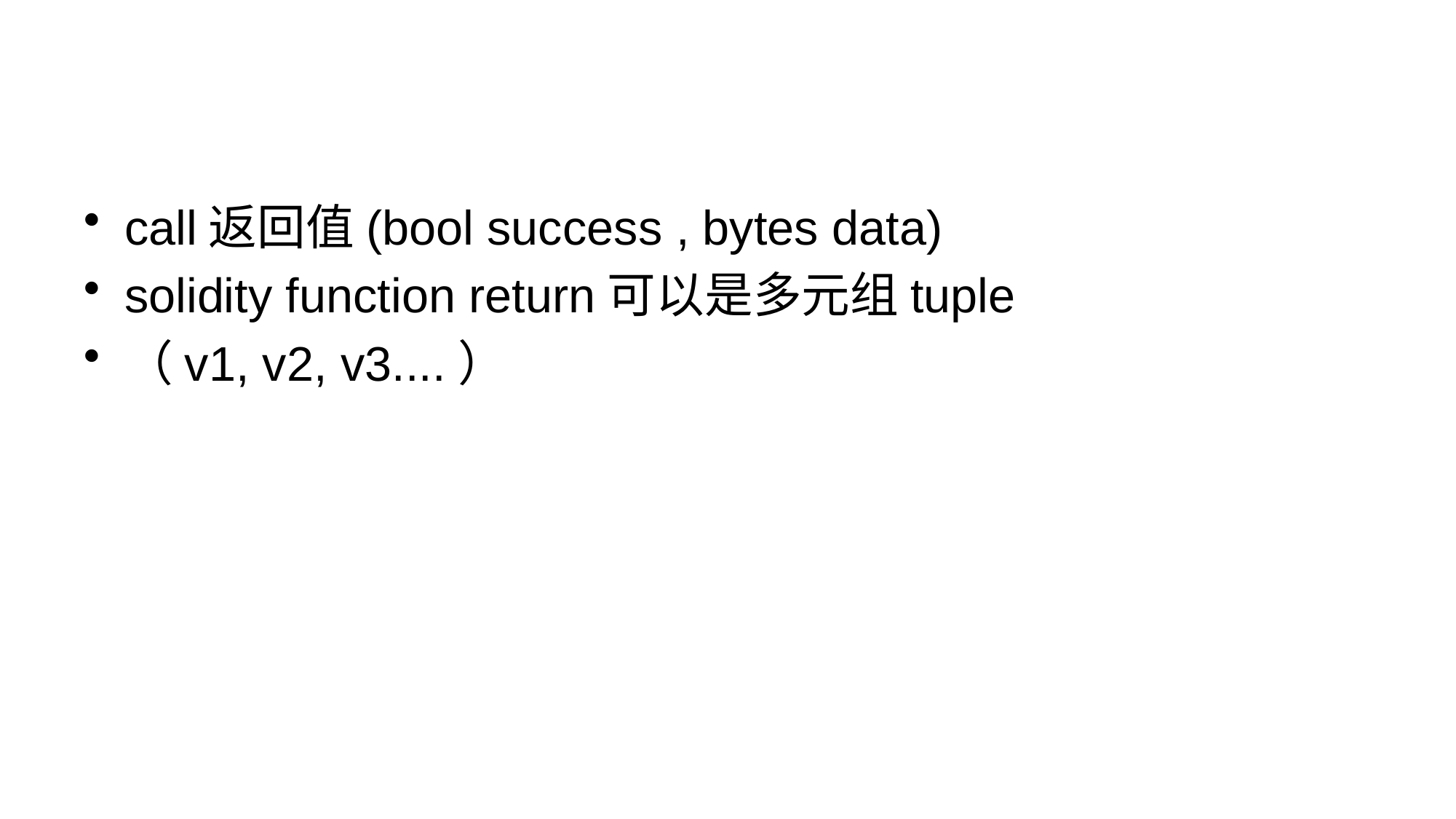

#
call返回值(bool success , bytes data)
solidity function return可以是多元组tuple
（v1, v2, v3....）